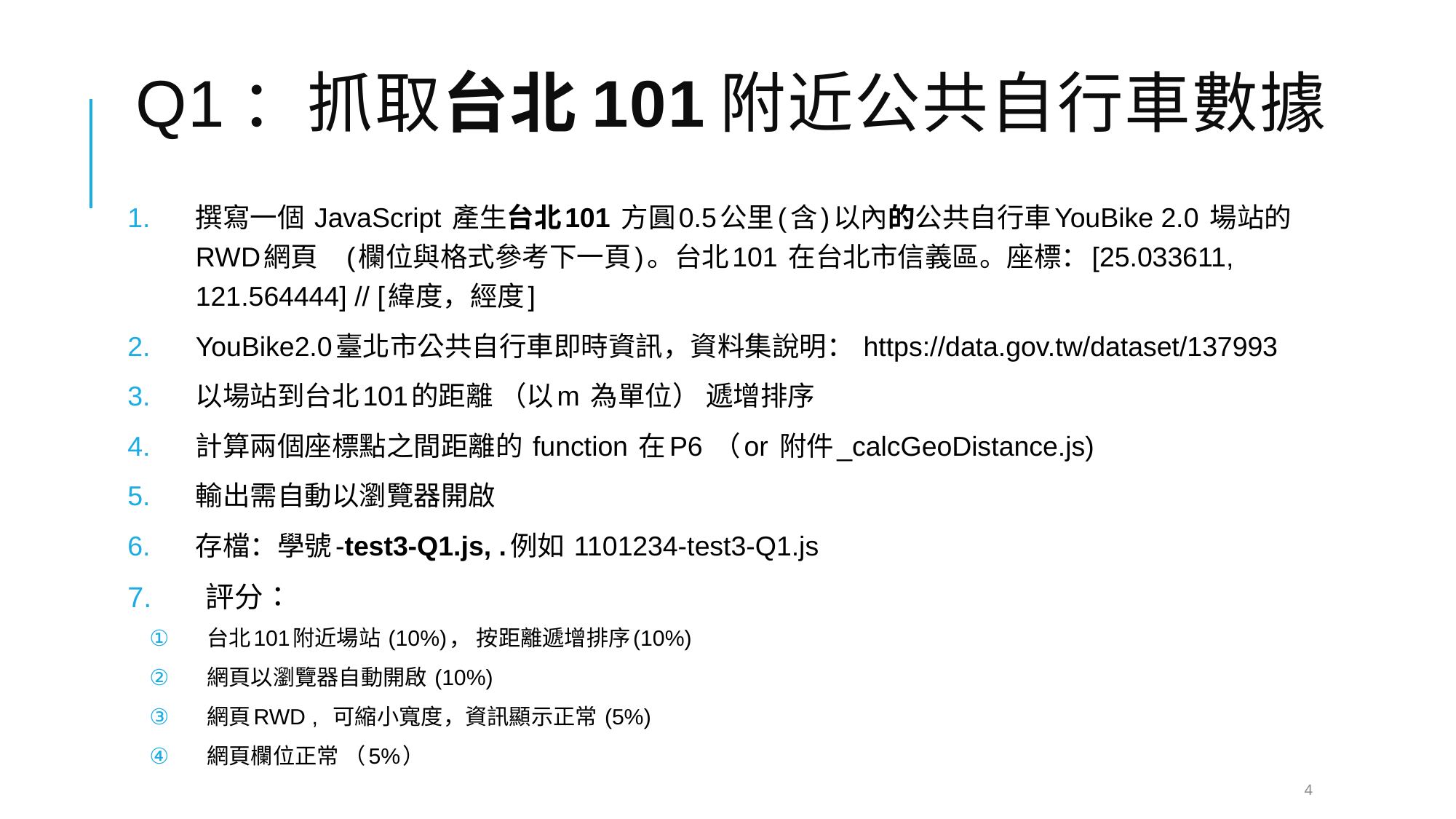

# Q1：抓取台北101附近公共自行車數據
撰寫一個 JavaScript 產生台北101 方圓0.5公里(含)以內的公共自行車YouBike 2.0 場站的RWD網頁    (欄位與格式參考下一頁)。台北101 在台北市信義區。座標：[25.033611, 121.564444] // [緯度，經度]
YouBike2.0臺北市公共自行車即時資訊，資料集說明： https://data.gov.tw/dataset/137993
以場站到台北101的距離 （以m 為單位） 遞增排序
計算兩個座標點之間距離的 function 在P6 （or 附件_calcGeoDistance.js)
輸出需自動以瀏覽器開啟
存檔：學號-test3-Q1.js, .例如 1101234-test3-Q1.js
 評分：
台北101附近場站 (10%)， 按距離遞增排序(10%)
網頁以瀏覽器自動開啟 (10%)
網頁RWD ,  可縮小寬度，資訊顯示正常 (5%)
網頁欄位正常 （5%）

4